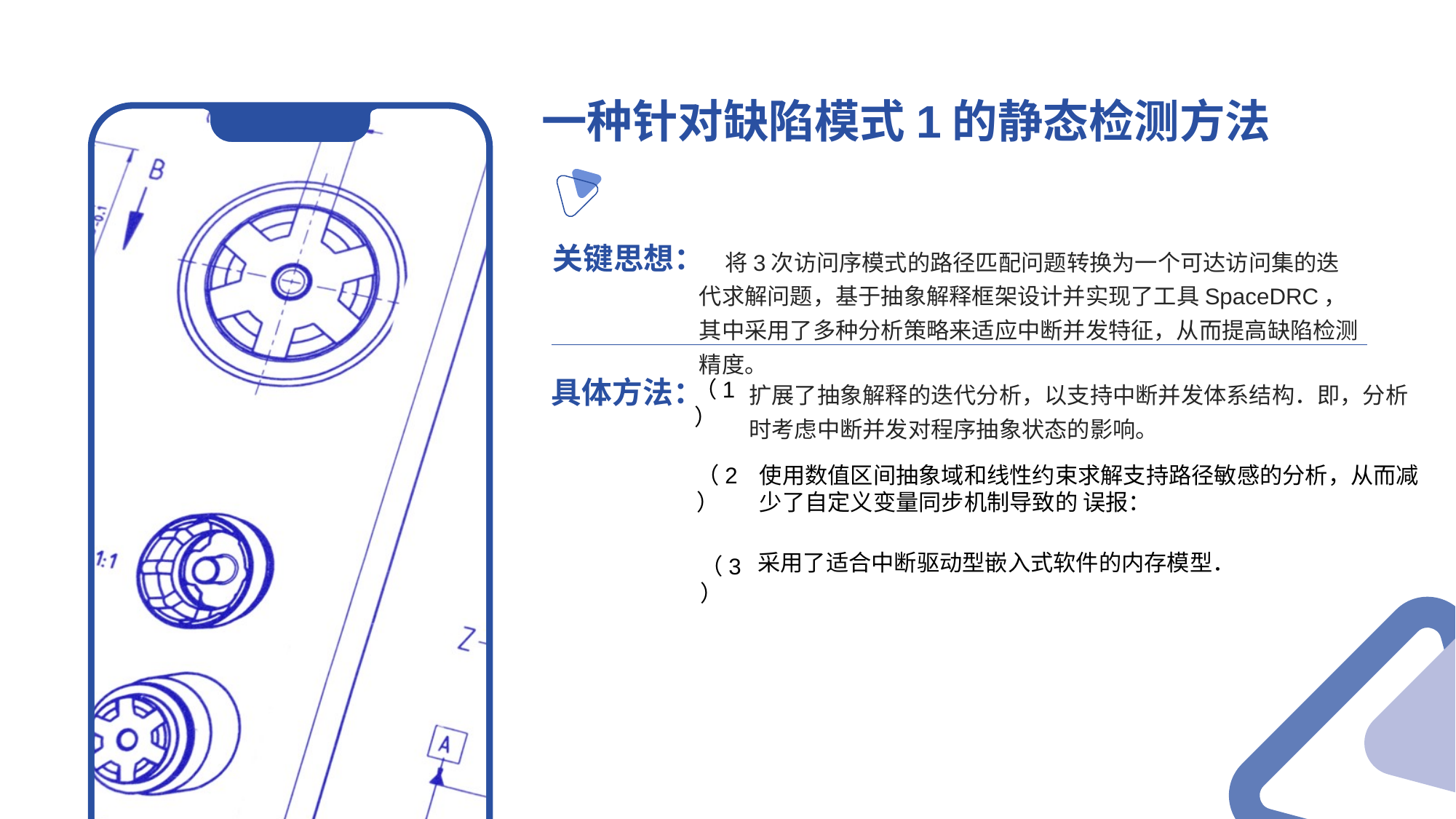

一种针对缺陷模式1的静态检测方法

关键思想：
    将3次访问序模式的路径匹配问题转换为一个可达访问集的迭代求解问题，基于抽象解释框架设计并实现了工具SpaceDRC，其中采用了多种分析策略来适应中断并发特征，从而提高缺陷检测精度。
（1）
具体方法：
扩展了抽象解释的迭代分析，以支持中断并发体系结构．即，分析时考虑中断并发对程序抽象状态的影响。
（2）
使用数值区间抽象域和线性约束求解支持路径敏感的分析，从而减少了自定义变量同步机制导致的 误报：
采用了适合中断驱动型嵌入式软件的内存模型．
（3）